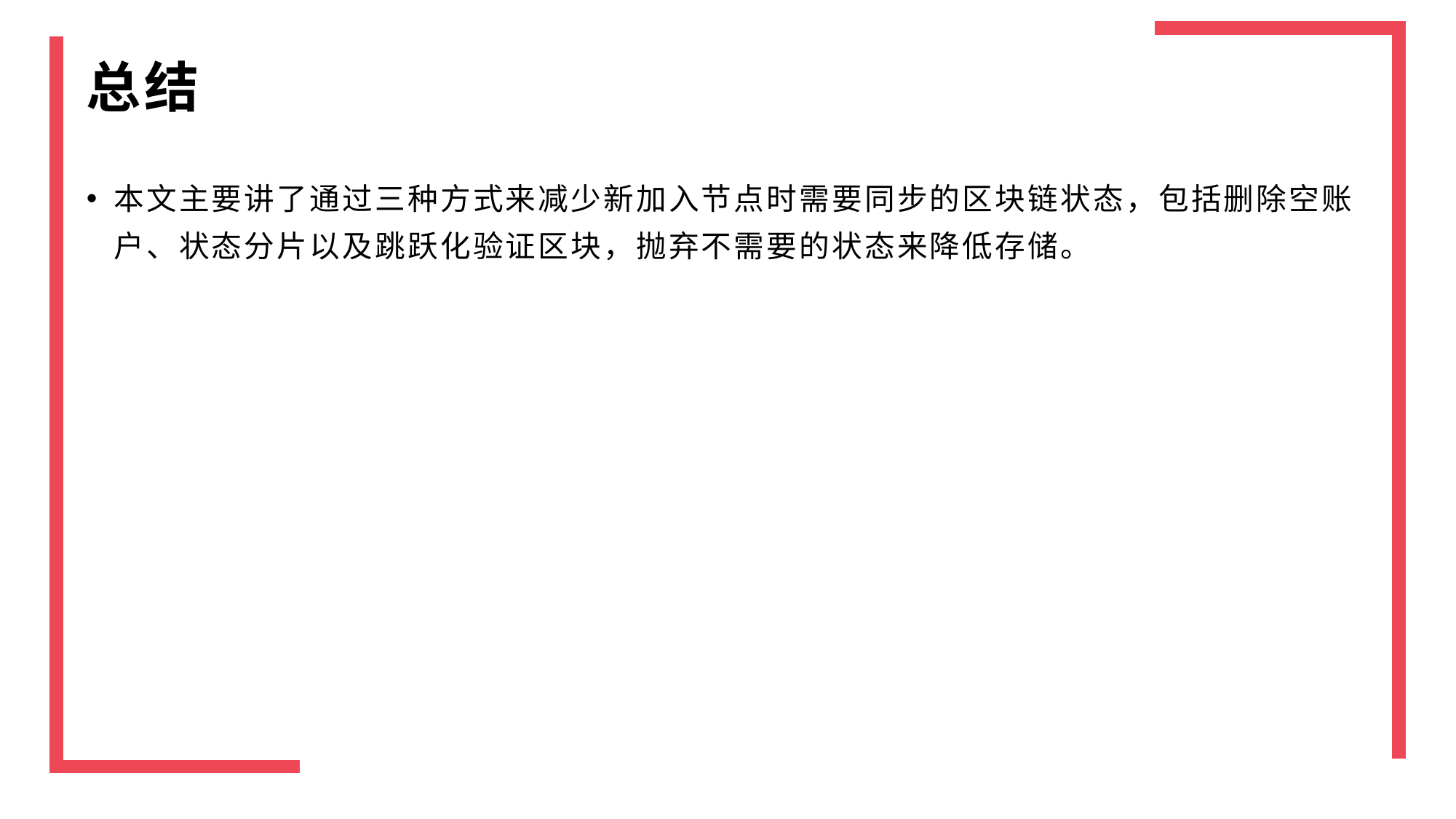

# 总结
本文主要讲了通过三种方式来减少新加入节点时需要同步的区块链状态，包括删除空账户、状态分片以及跳跃化验证区块，抛弃不需要的状态来降低存储。